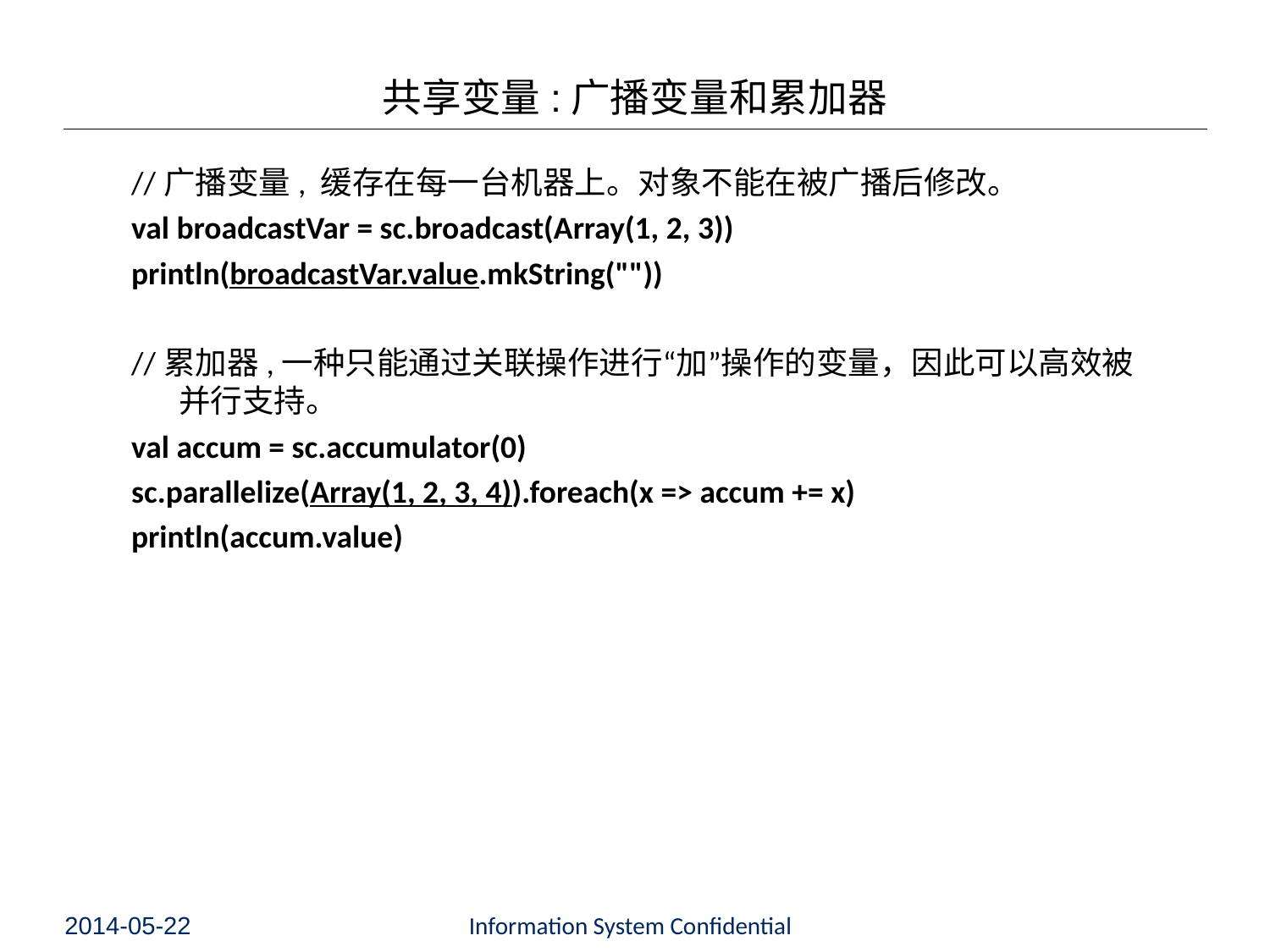

# 共享变量:广播变量和累加器
//广播变量, 缓存在每一台机器上。对象不能在被广播后修改。
val broadcastVar = sc.broadcast(Array(1, 2, 3))
println(broadcastVar.value.mkString(""))

//累加器,一种只能通过关联操作进行“加”操作的变量，因此可以高效被并行支持。
val accum = sc.accumulator(0)
sc.parallelize(Array(1, 2, 3, 4)).foreach(x => accum += x)
println(accum.value)
25